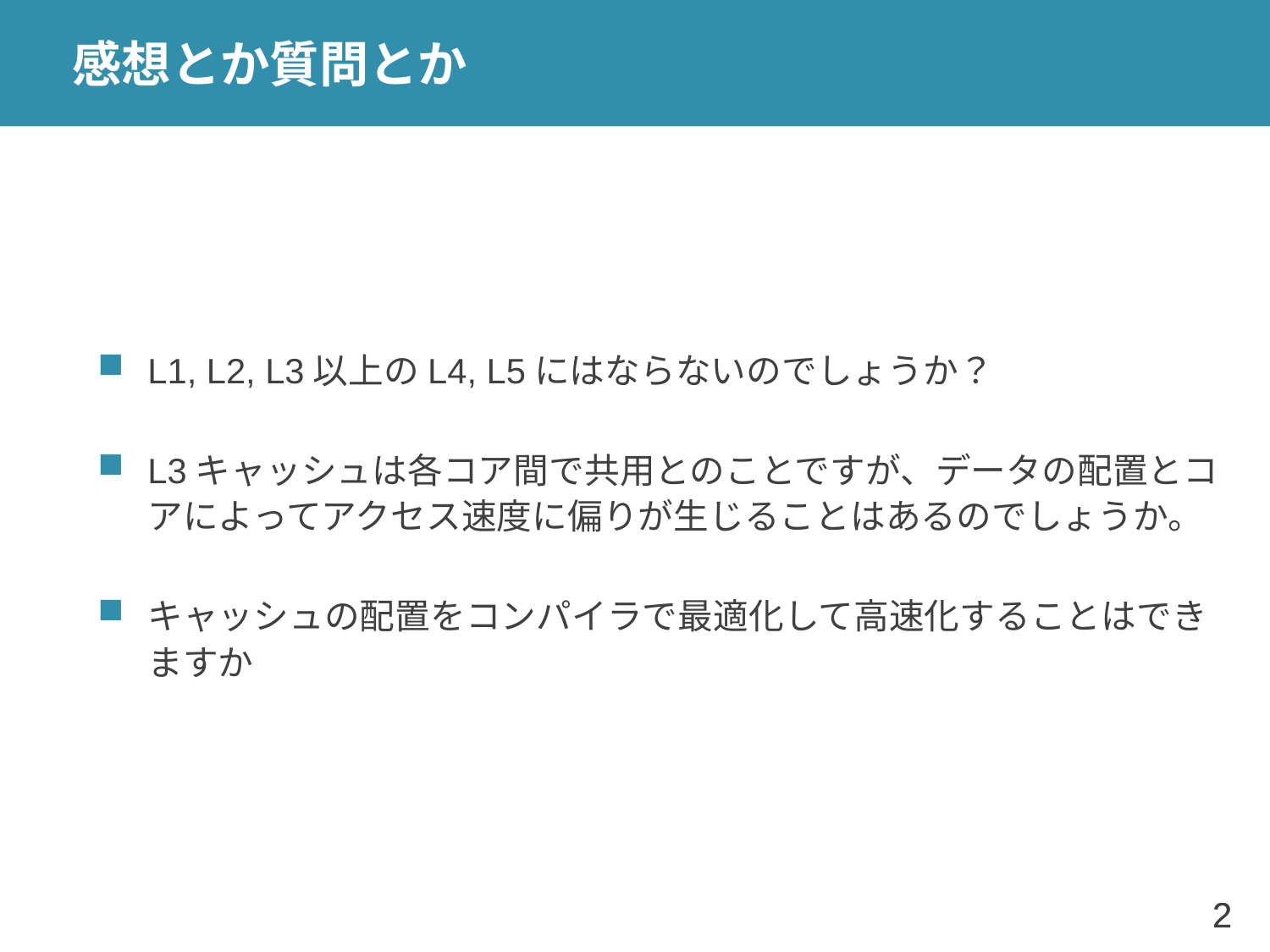

# 感想とか質問とか
L1, L2, L3以上のL4, L5にはならないのでしょうか？
L3キャッシュは各コア間で共用とのことですが、データの配置とコアによってアクセス速度に偏りが生じることはあるのでしょうか。
キャッシュの配置をコンパイラで最適化して高速化することはできますか